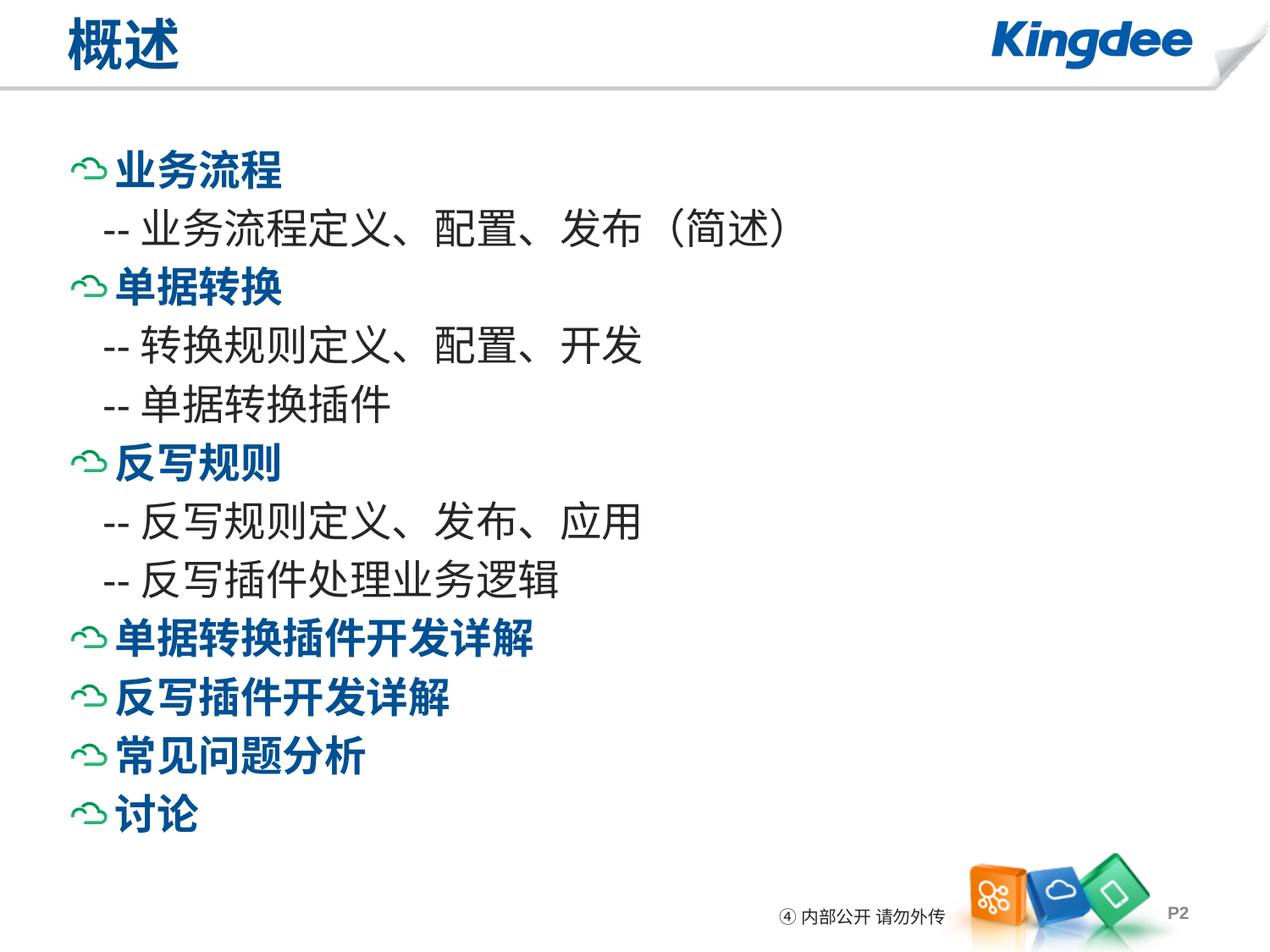

# 概述
业务流程
   --业务流程定义、配置、发布（简述）
单据转换
   --转换规则定义、配置、开发
   --单据转换插件
反写规则
   --反写规则定义、发布、应用
   --反写插件处理业务逻辑
单据转换插件开发详解
反写插件开发详解
常见问题分析
讨论